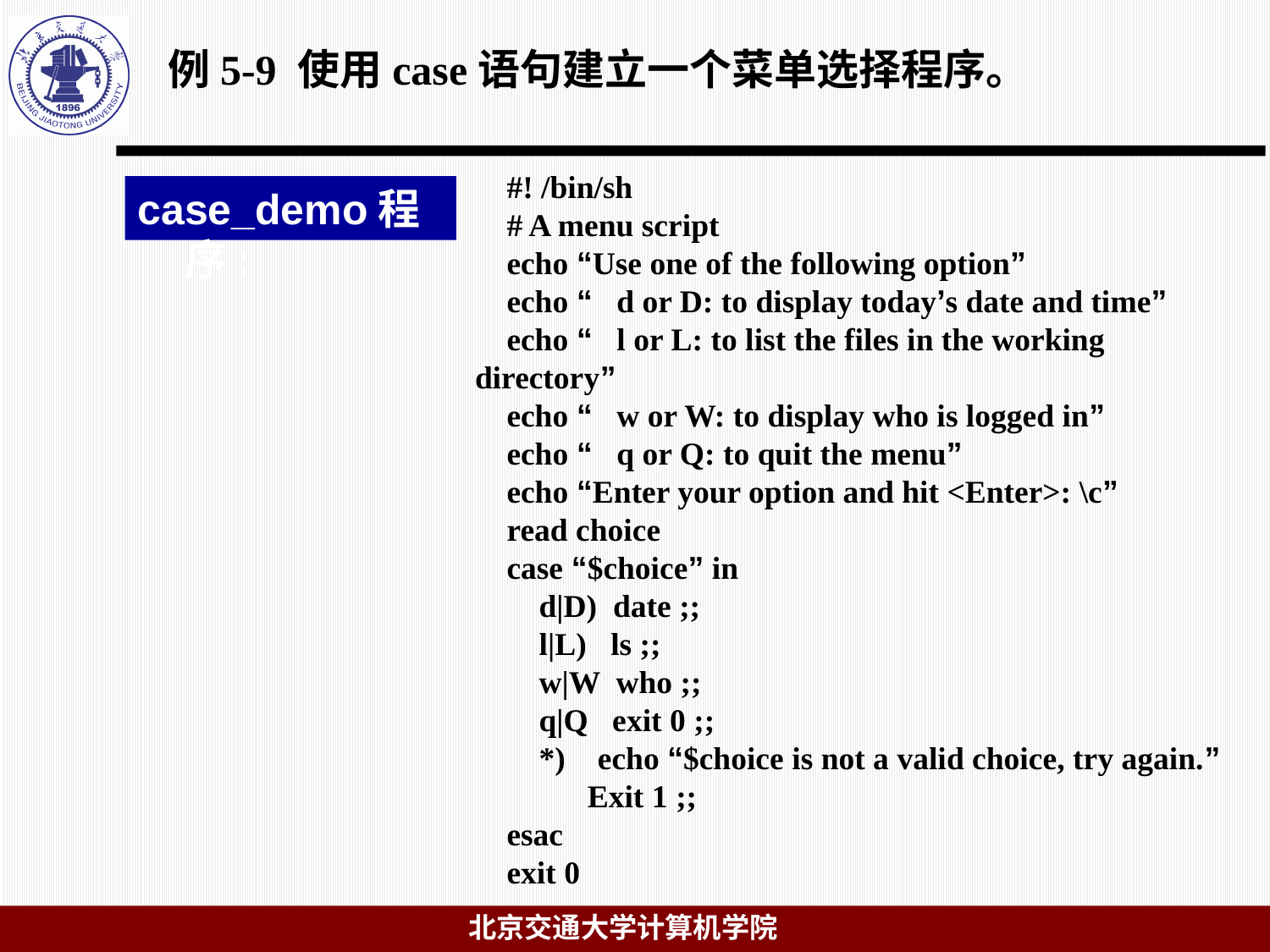

# 例5-9 使用case语句建立一个菜单选择程序。
#! /bin/sh
# A menu script
echo “Use one of the following option”
echo “   d or D: to display today’s date and time”
echo “   l or L: to list the files in the working directory”
echo “   w or W: to display who is logged in”
echo “   q or Q: to quit the menu”
echo “Enter your option and hit <Enter>: \c”
read choice
case “$choice” in
    d|D)  date ;;
    l|L)   ls ;;
    w|W  who ;;
    q|Q   exit 0 ;;
    *)    echo “$choice is not a valid choice, try again.”
          Exit 1 ;;
esac
exit 0
case_demo程序: